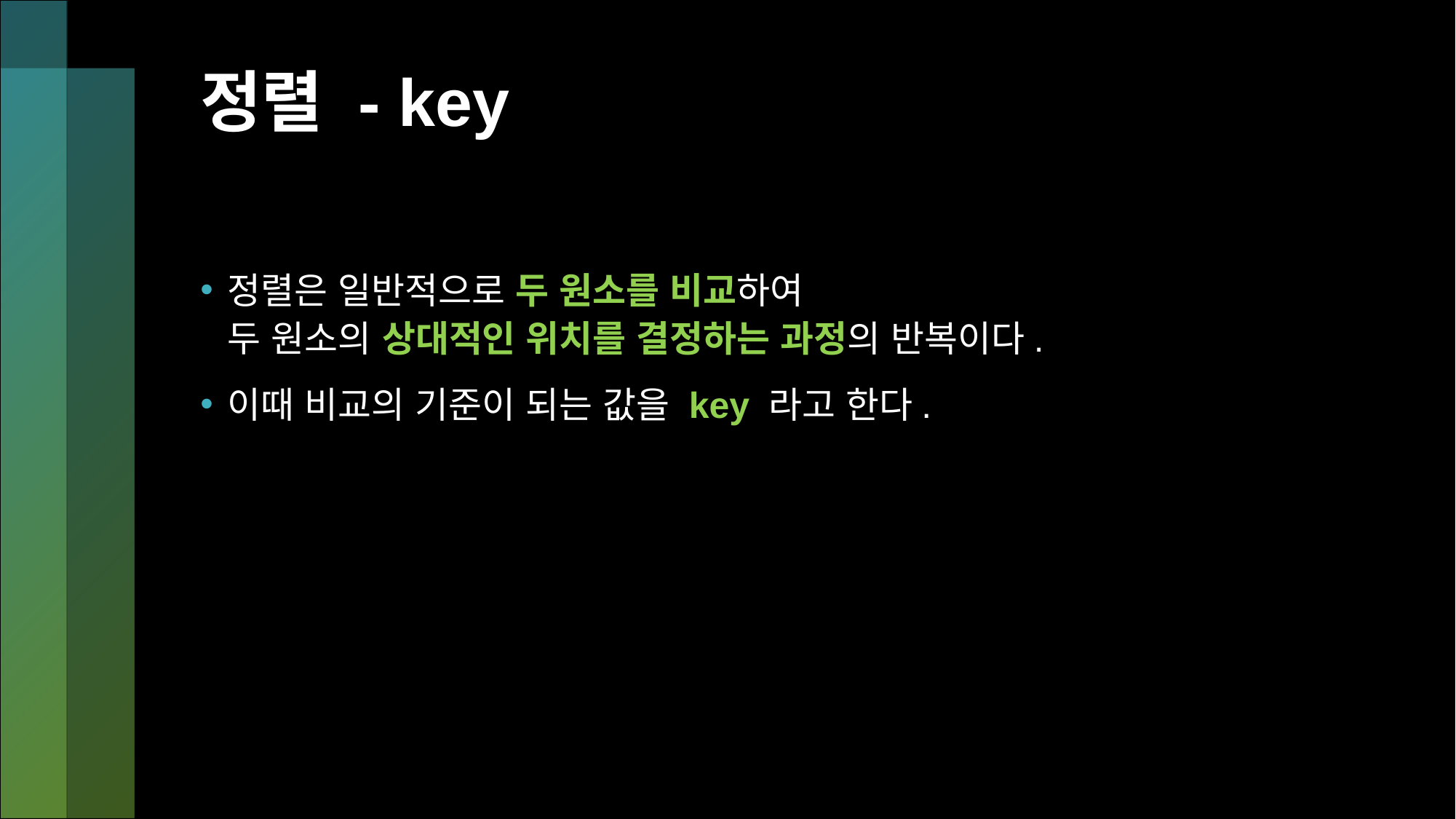

# 정렬 - key
정렬은 일반적으로 두 원소를 비교하여
두 원소의 상대적인 위치를 결정하는 과정의 반복이다.
이때 비교의 기준이 되는 값을 key 라고 한다.